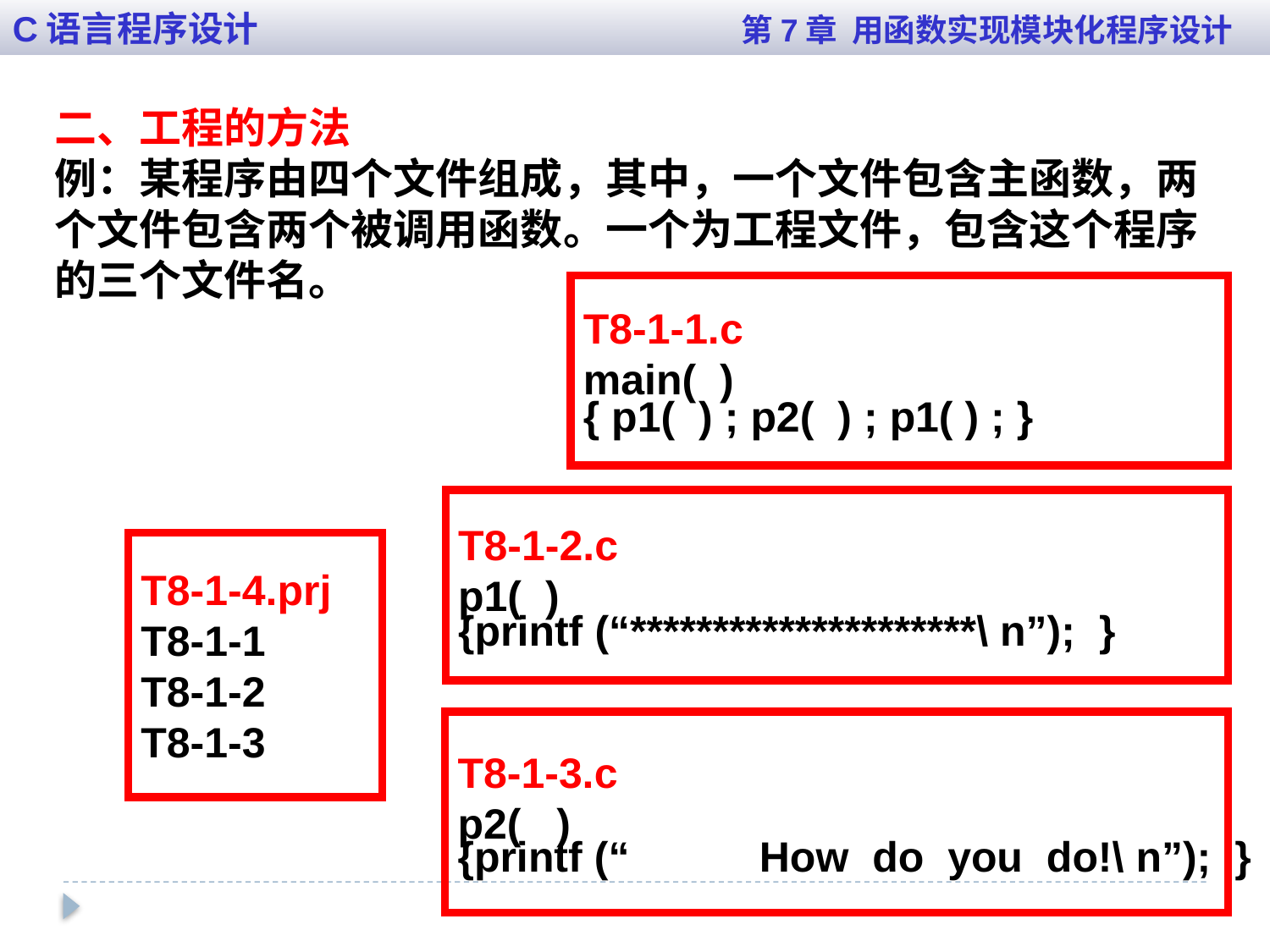

C语言程序设计                                                            第7章  用函数实现模块化程序设计
二、工程的方法
例：某程序由四个文件组成，其中，一个文件包含主函数，两个文件包含两个被调用函数。一个为工程文件，包含这个程序的三个文件名。
T8-1-1.c
main(  )
{ p1(  ) ; p2(  ) ; p1( ) ; }
T8-1-2.c
p1(  )
{printf (“*********************\ n”);  }
T8-1-4.prj
T8-1-1
T8-1-2
T8-1-3
T8-1-3.c
p2(   )
{printf (“           How  do  you  do!\ n”);  }